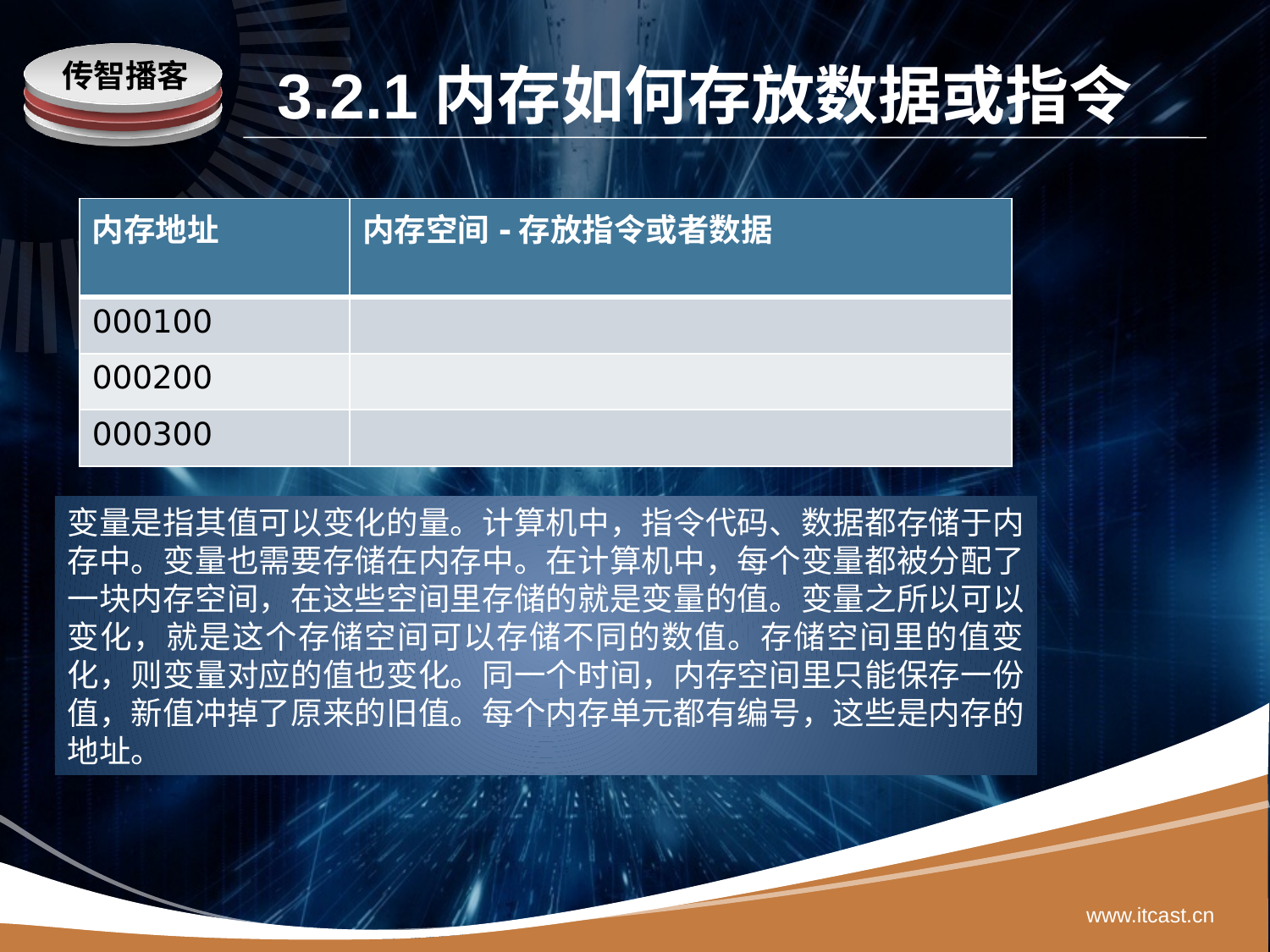

# 3.2.1内存如何存放数据或指令
| 内存地址 | 内存空间-存放指令或者数据 |
| --- | --- |
| 000100 |  |
| 000200 |  |
| 000300 |  |
变量是指其值可以变化的量。计算机中，指令代码、数据都存储于内存中。变量也需要存储在内存中。在计算机中，每个变量都被分配了一块内存空间，在这些空间里存储的就是变量的值。变量之所以可以变化，就是这个存储空间可以存储不同的数值。存储空间里的值变化，则变量对应的值也变化。同一个时间，内存空间里只能保存一份值，新值冲掉了原来的旧值。每个内存单元都有编号，这些是内存的地址。
www.itcast.cn